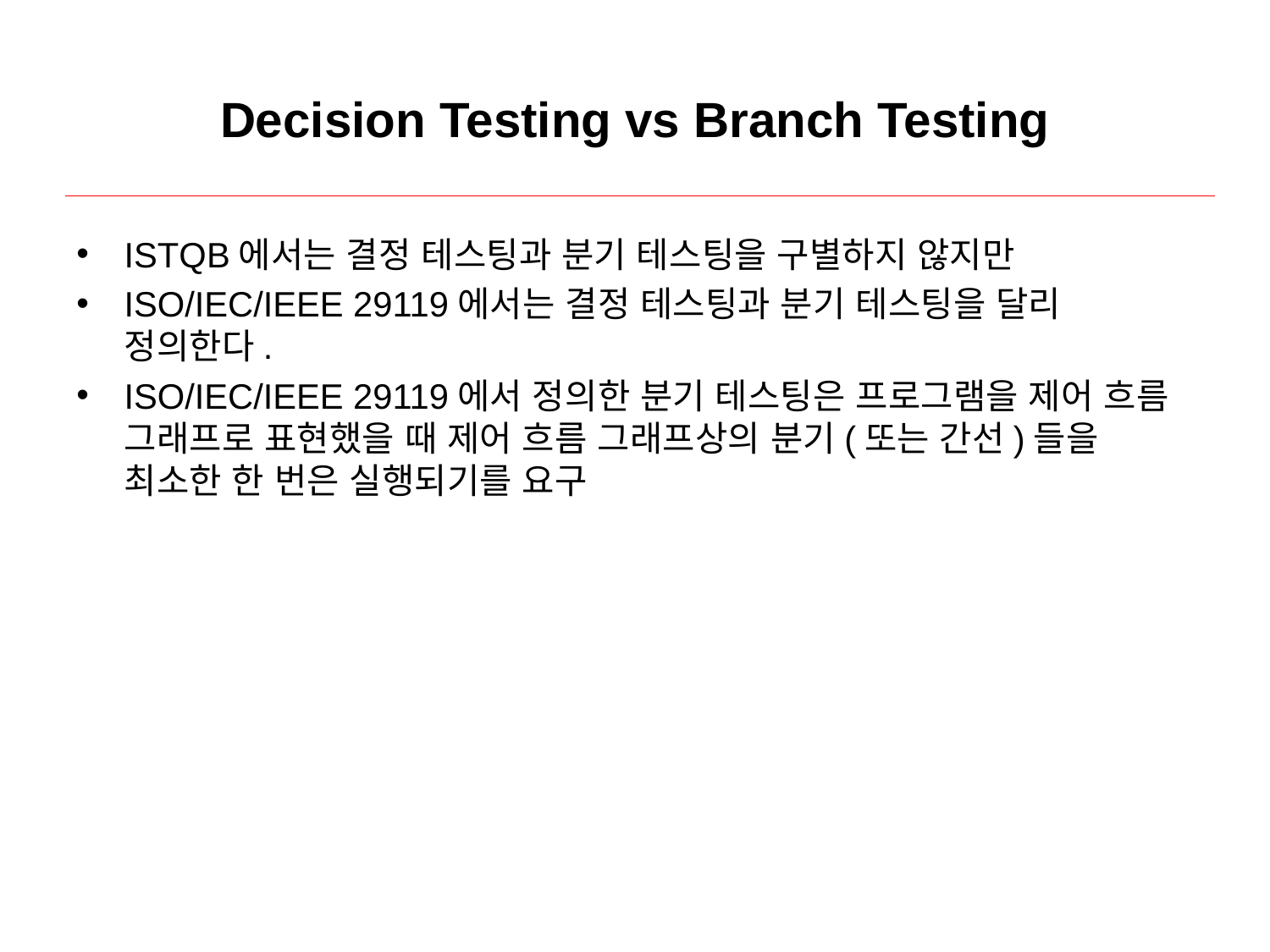

# Decision Testing vs Branch Testing
ISTQB에서는 결정 테스팅과 분기 테스팅을 구별하지 않지만
ISO/IEC/IEEE 29119에서는 결정 테스팅과 분기 테스팅을 달리 정의한다.
ISO/IEC/IEEE 29119에서 정의한 분기 테스팅은 프로그램을 제어 흐름 그래프로 표현했을 때 제어 흐름 그래프상의 분기(또는 간선)들을 최소한 한 번은 실행되기를 요구